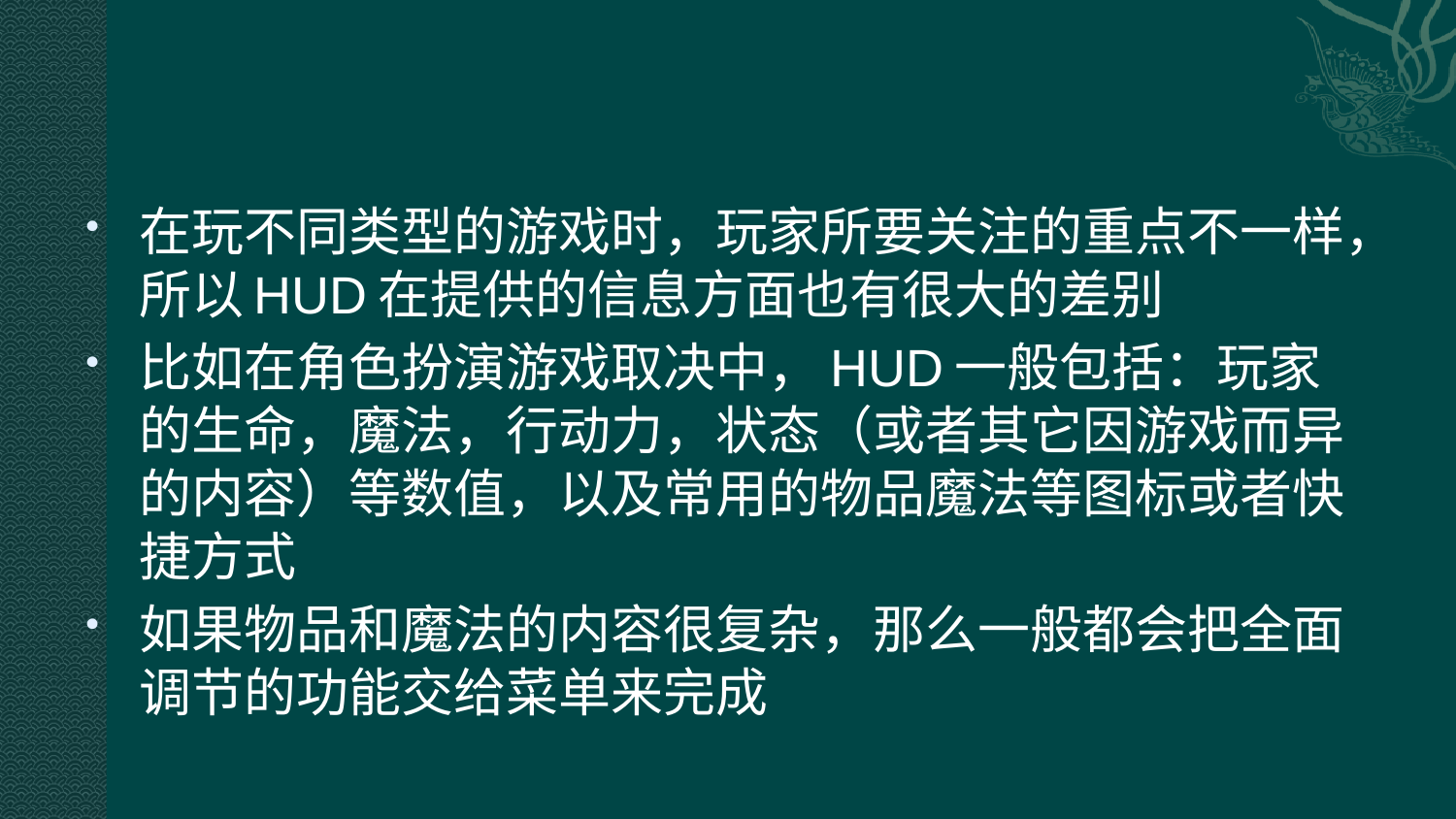

#
在玩不同类型的游戏时，玩家所要关注的重点不一样，所以HUD在提供的信息方面也有很大的差别
比如在角色扮演游戏取决中，HUD一般包括：玩家的生命，魔法，行动力，状态（或者其它因游戏而异的内容）等数值，以及常用的物品魔法等图标或者快捷方式
如果物品和魔法的内容很复杂，那么一般都会把全面调节的功能交给菜单来完成